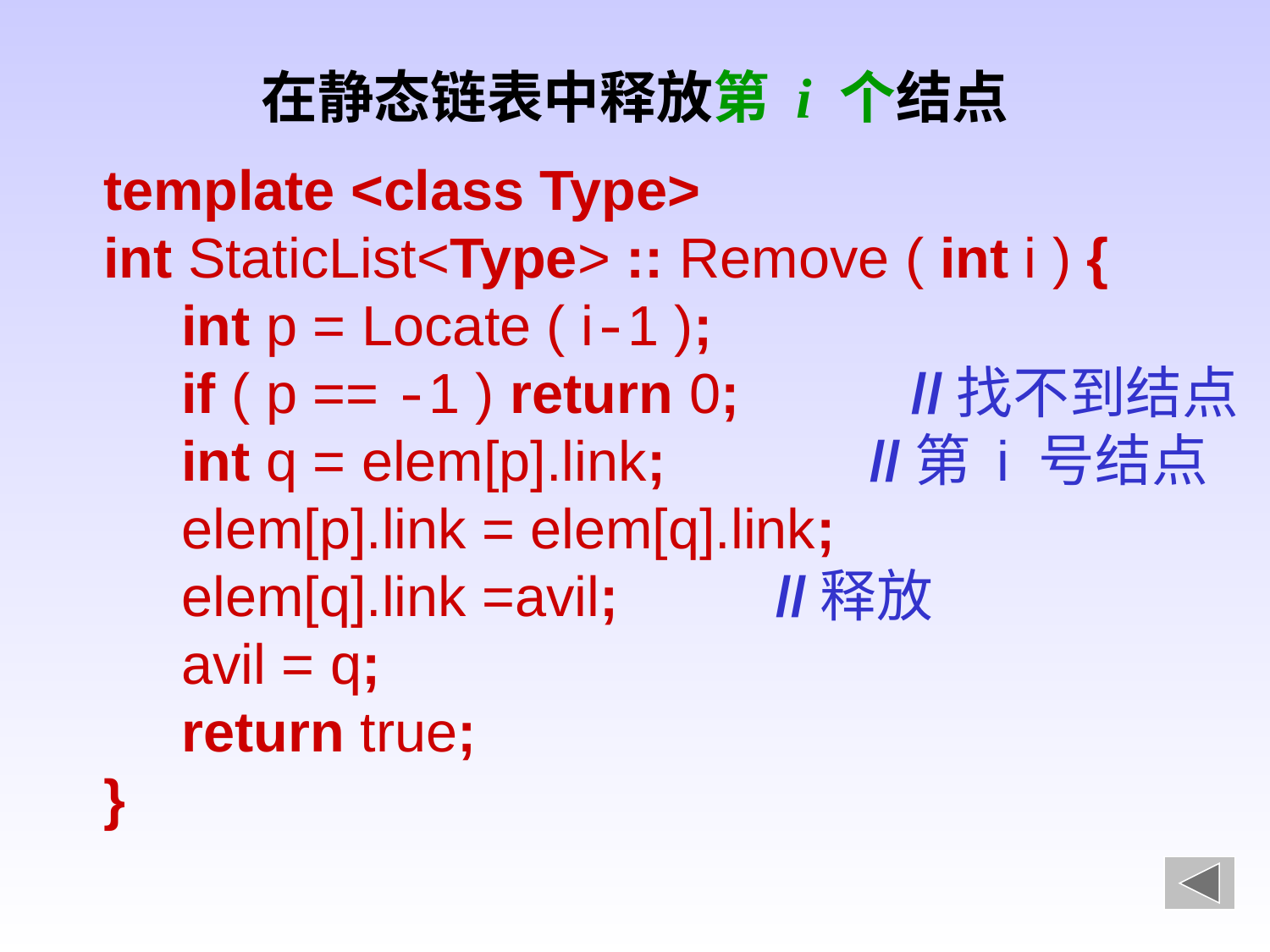

# 在静态链表中释放第 i 个结点
template <class Type>
int StaticList<Type> :: Remove ( int i ) {
     int p = Locate ( i-1 );
     if ( p == -1 ) return 0;           //找不到结点
     int q = elem[p].link;             //第 i 号结点
     elem[p].link = elem[q].link;
     elem[q].link =avil;          //释放
     avil = q;
     return true;
}